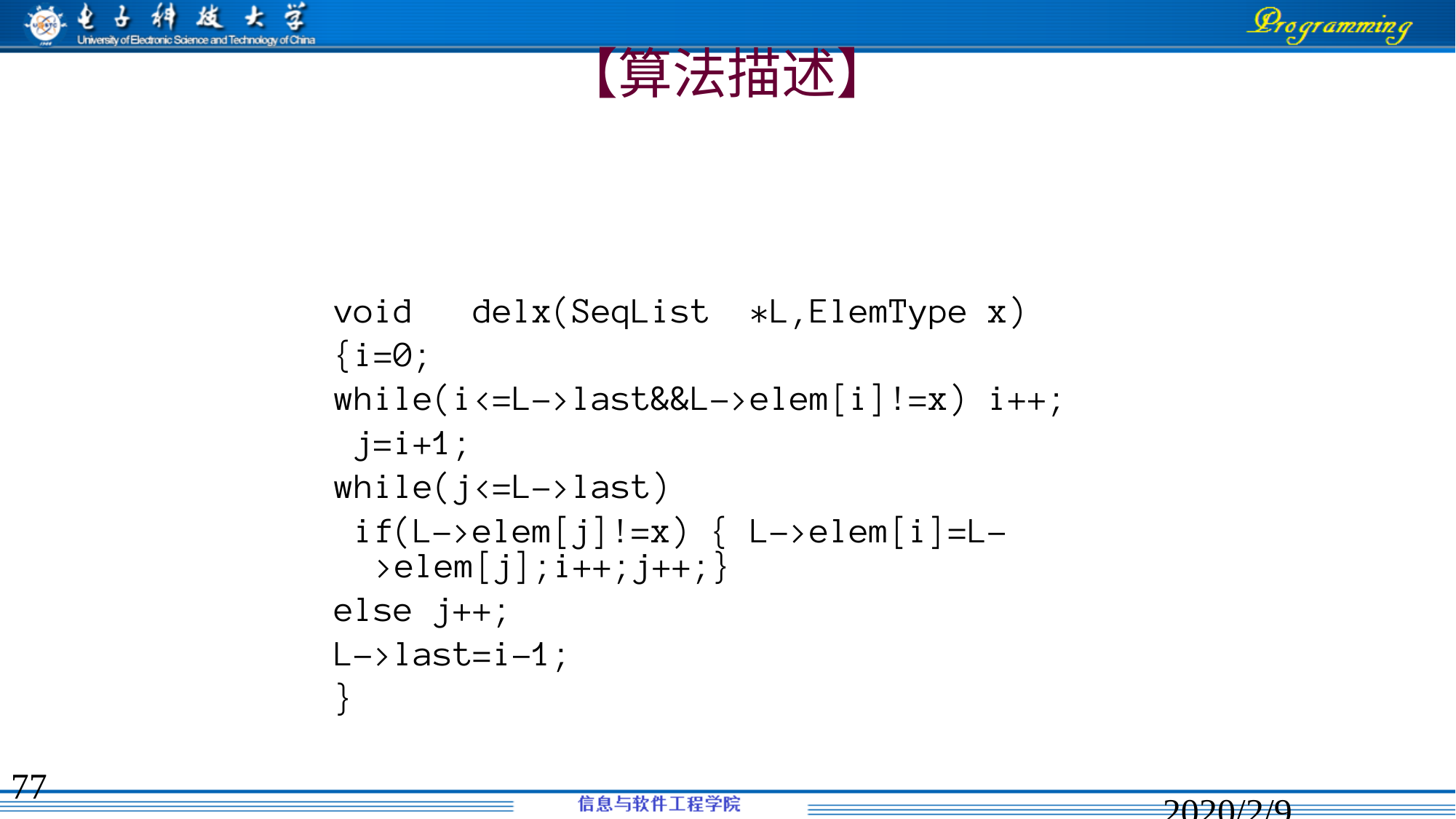

# 【算法描述】
void   delx(SeqList  *L,ElemType x)
{i=0;
while(i<=L->last&&L->elem[i]!=x) i++;
 j=i+1;
while(j<=L->last)
 if(L->elem[j]!=x) { L->elem[i]=L->elem[j];i++;j++;}
else j++;
L->last=i-1;
}
77
2020/2/9